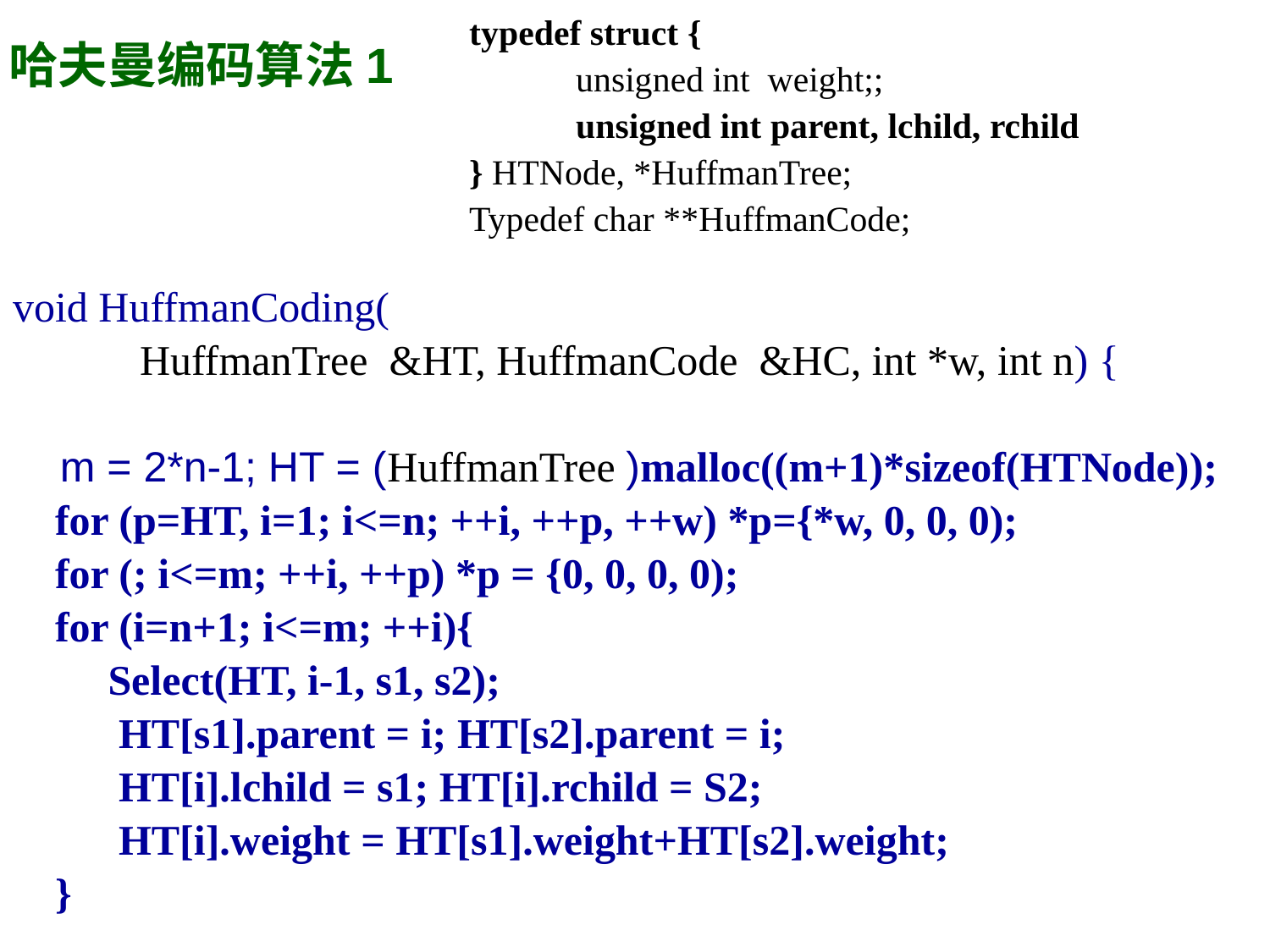

typedef struct {
            unsigned int  weight;;
            unsigned int parent, lchild, rchild
} HTNode, *HuffmanTree;
Typedef char **HuffmanCode;
哈夫曼编码算法1
void HuffmanCoding(
            HuffmanTree  &HT, HuffmanCode  &HC, int *w, int n) {

    m = 2*n-1; HT = (HuffmanTree )malloc((m+1)*sizeof(HTNode));
    for (p=HT, i=1; i<=n; ++i, ++p, ++w) *p={*w, 0, 0, 0);
    for (; i<=m; ++i, ++p) *p = {0, 0, 0, 0);
    for (i=n+1; i<=m; ++i){
         Select(HT, i-1, s1, s2);
          HT[s1].parent = i; HT[s2].parent = i;
          HT[i].lchild = s1; HT[i].rchild = S2;
          HT[i].weight = HT[s1].weight+HT[s2].weight;
    }